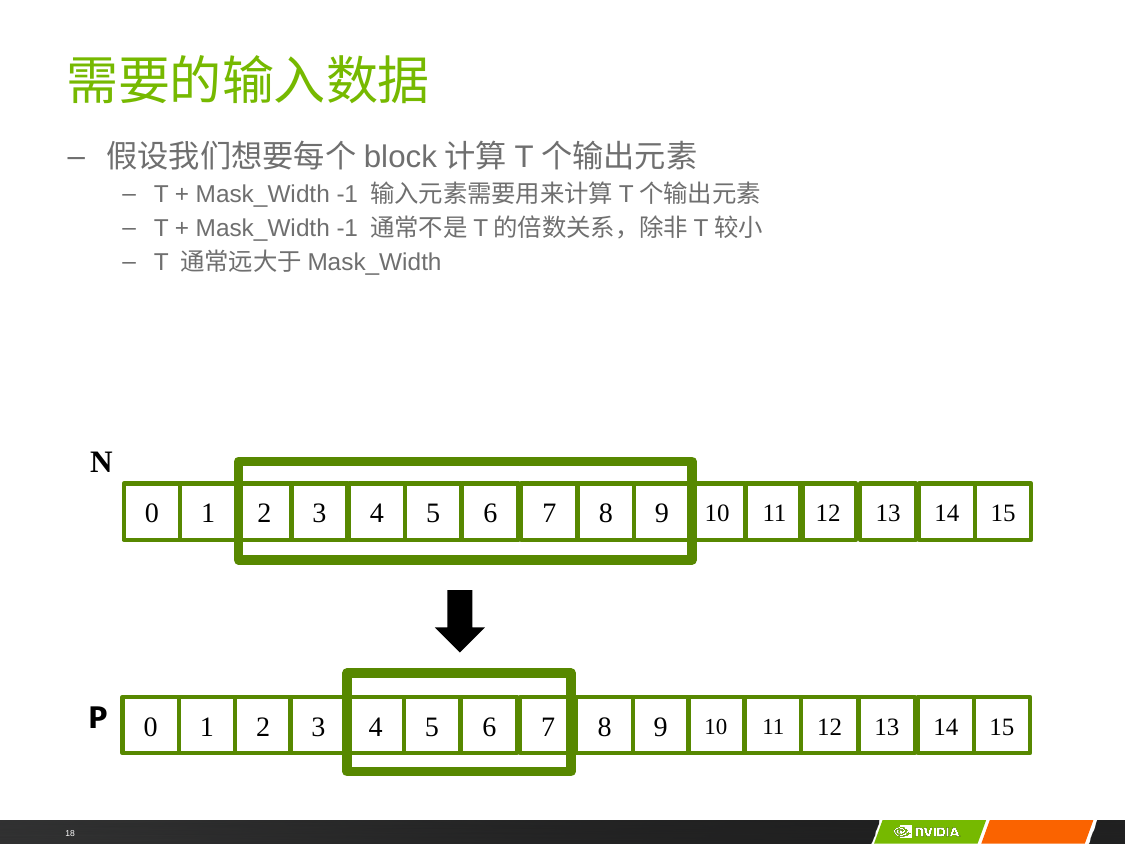

# 需要的输入数据
假设我们想要每个block计算T个输出元素
T + Mask_Width -1 输入元素需要用来计算T个输出元素
T + Mask_Width -1 通常不是T的倍数关系，除非T较小
T 通常远大于Mask_Width
N
1
2
3
4
5
6
8
9
10
11
13
15
0
7
14
12

P
0
1
2
3
4
5
6
7
8
9
10
11
12
13
14
15